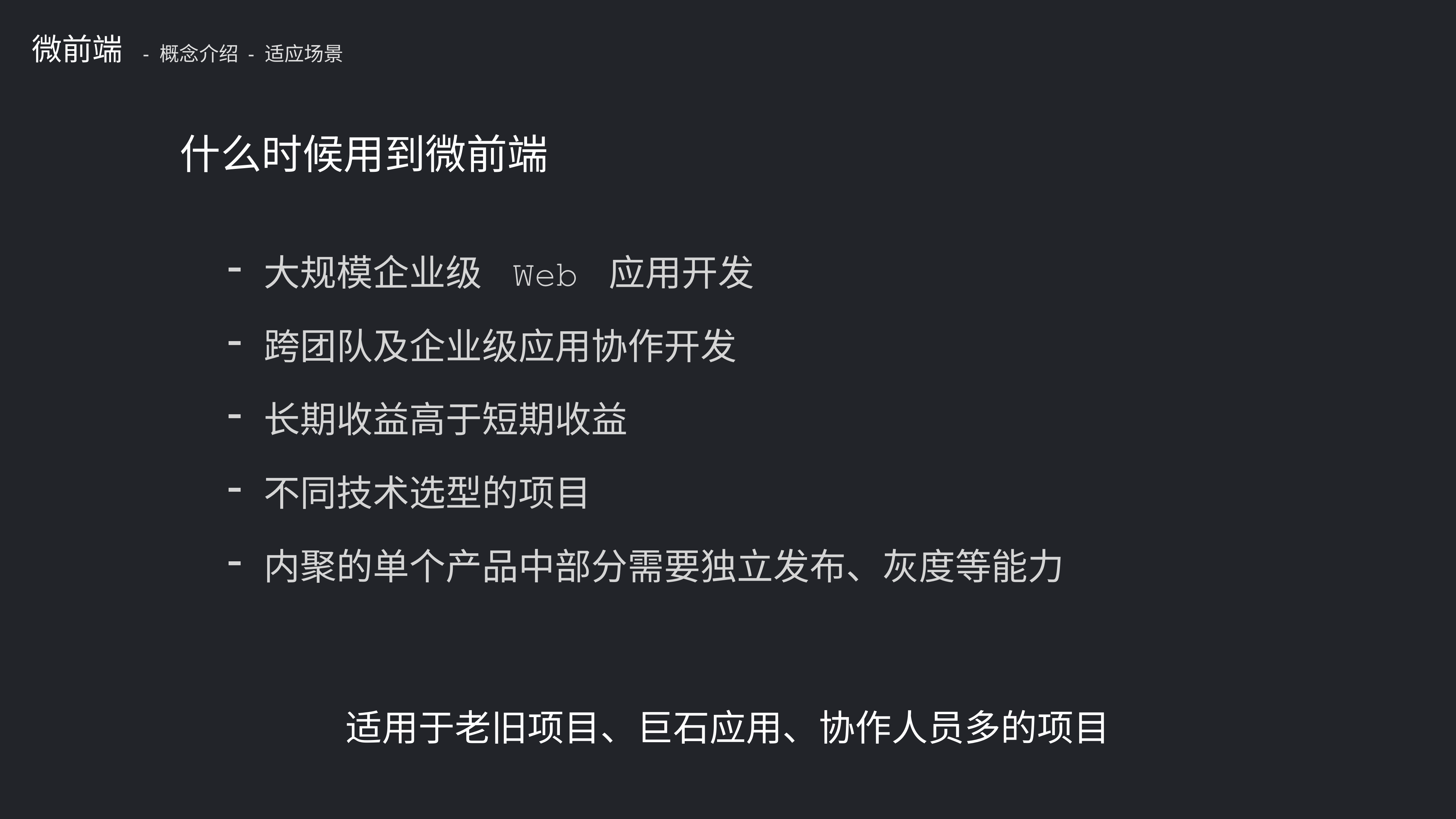

微前端
- 概念介绍 - 适应场景
什么时候用到微前端
大规模企业级 Web 应用开发
跨团队及企业级应用协作开发
长期收益高于短期收益
不同技术选型的项目
内聚的单个产品中部分需要独立发布、灰度等能力
适用于老旧项目、巨石应用、协作人员多的项目